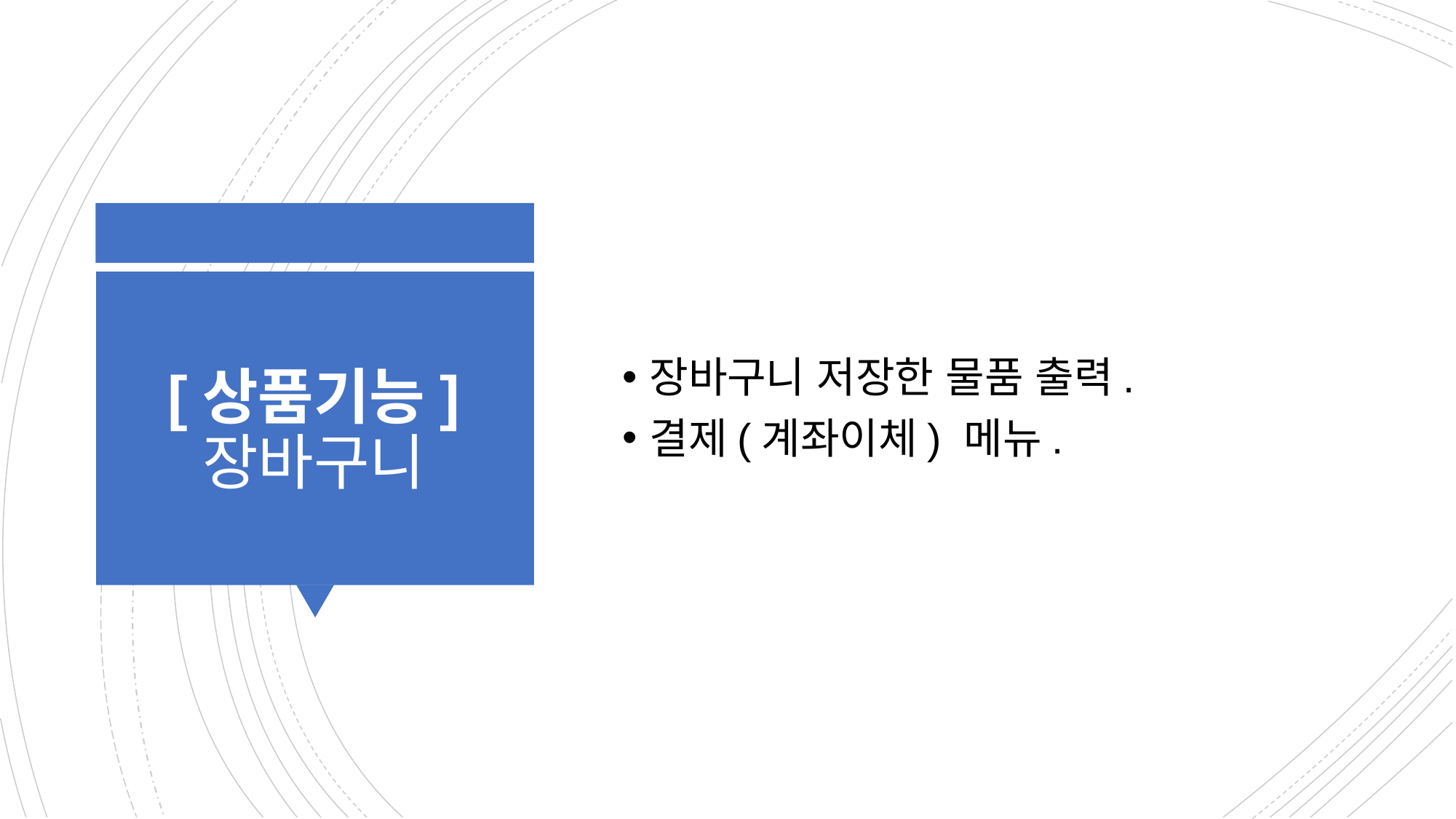

장바구니 저장한 물품 출력.
결제(계좌이체) 메뉴.

# [상품기능] 장바구니